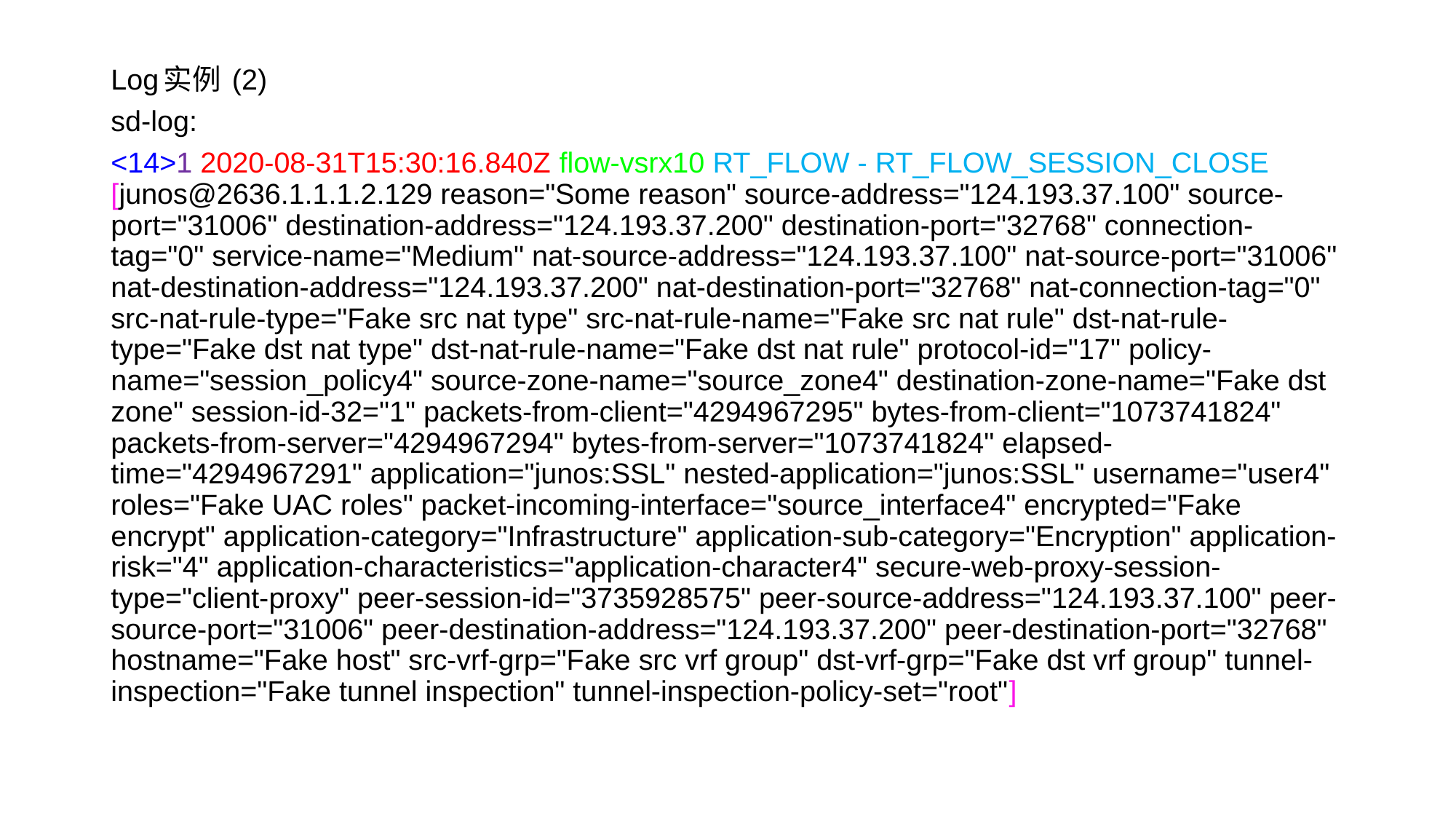

Log实例 (2)
sd-log:
<14>1 2020-08-31T15:30:16.840Z flow-vsrx10 RT_FLOW - RT_FLOW_SESSION_CLOSE [junos@2636.1.1.1.2.129 reason="Some reason" source-address="124.193.37.100" source-port="31006" destination-address="124.193.37.200" destination-port="32768" connection-tag="0" service-name="Medium" nat-source-address="124.193.37.100" nat-source-port="31006" nat-destination-address="124.193.37.200" nat-destination-port="32768" nat-connection-tag="0" src-nat-rule-type="Fake src nat type" src-nat-rule-name="Fake src nat rule" dst-nat-rule-type="Fake dst nat type" dst-nat-rule-name="Fake dst nat rule" protocol-id="17" policy-name="session_policy4" source-zone-name="source_zone4" destination-zone-name="Fake dst zone" session-id-32="1" packets-from-client="4294967295" bytes-from-client="1073741824" packets-from-server="4294967294" bytes-from-server="1073741824" elapsed-time="4294967291" application="junos:SSL" nested-application="junos:SSL" username="user4" roles="Fake UAC roles" packet-incoming-interface="source_interface4" encrypted="Fake encrypt" application-category="Infrastructure" application-sub-category="Encryption" application-risk="4" application-characteristics="application-character4" secure-web-proxy-session-type="client-proxy" peer-session-id="3735928575" peer-source-address="124.193.37.100" peer-source-port="31006" peer-destination-address="124.193.37.200" peer-destination-port="32768" hostname="Fake host" src-vrf-grp="Fake src vrf group" dst-vrf-grp="Fake dst vrf group" tunnel-inspection="Fake tunnel inspection" tunnel-inspection-policy-set="root"]